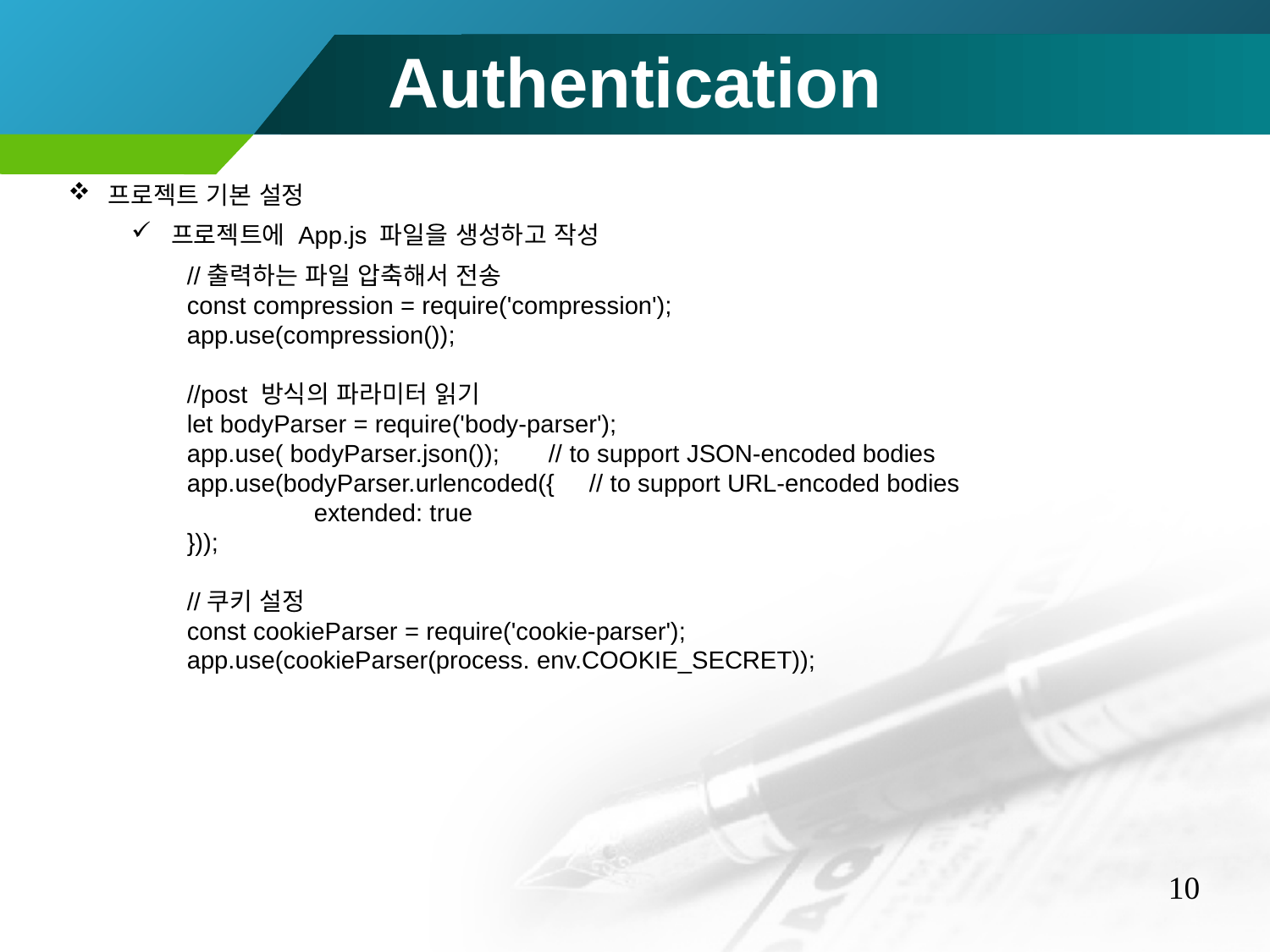

Authentication
프로젝트 기본 설정
프로젝트에 App.js 파일을 생성하고 작성
//출력하는 파일 압축해서 전송
const compression = require('compression');
app.use(compression());

//post 방식의 파라미터 읽기
let bodyParser = require('body-parser');
app.use( bodyParser.json());       // to support JSON-encoded bodies
app.use(bodyParser.urlencoded({     // to support URL-encoded bodies
	extended: true
}));

//쿠키 설정
const cookieParser = require('cookie-parser');
app.use(cookieParser(process. env.COOKIE_SECRET));

10